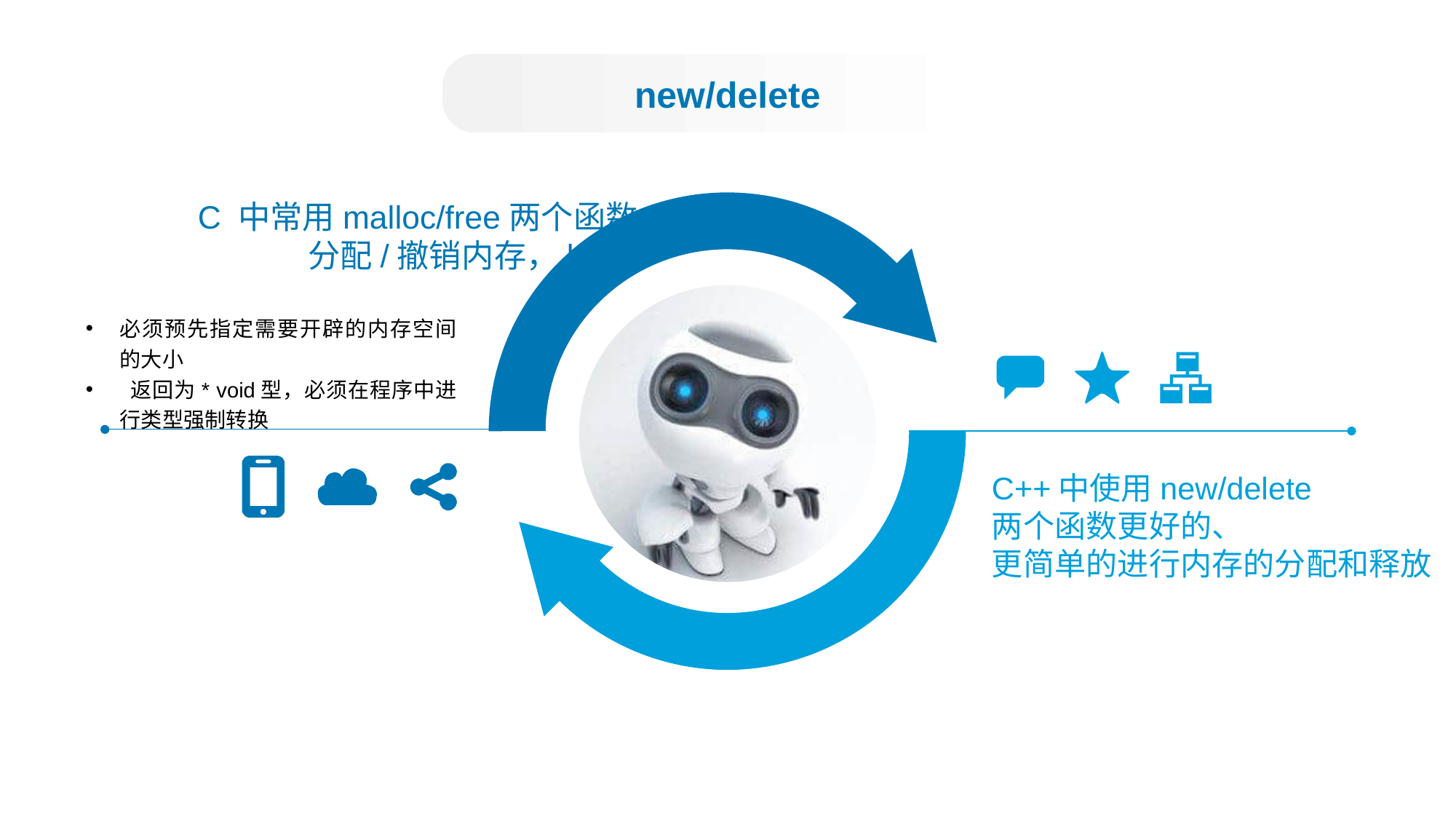

new/delete
C 中常用malloc/free两个函数
分配/撤销内存，but...

必须预先指定需要开辟的内存空间的大小
 返回为* void型，必须在程序中进行类型强制转换

C++中使用new/delete
两个函数更好的、
更简单的进行内存的分配和释放